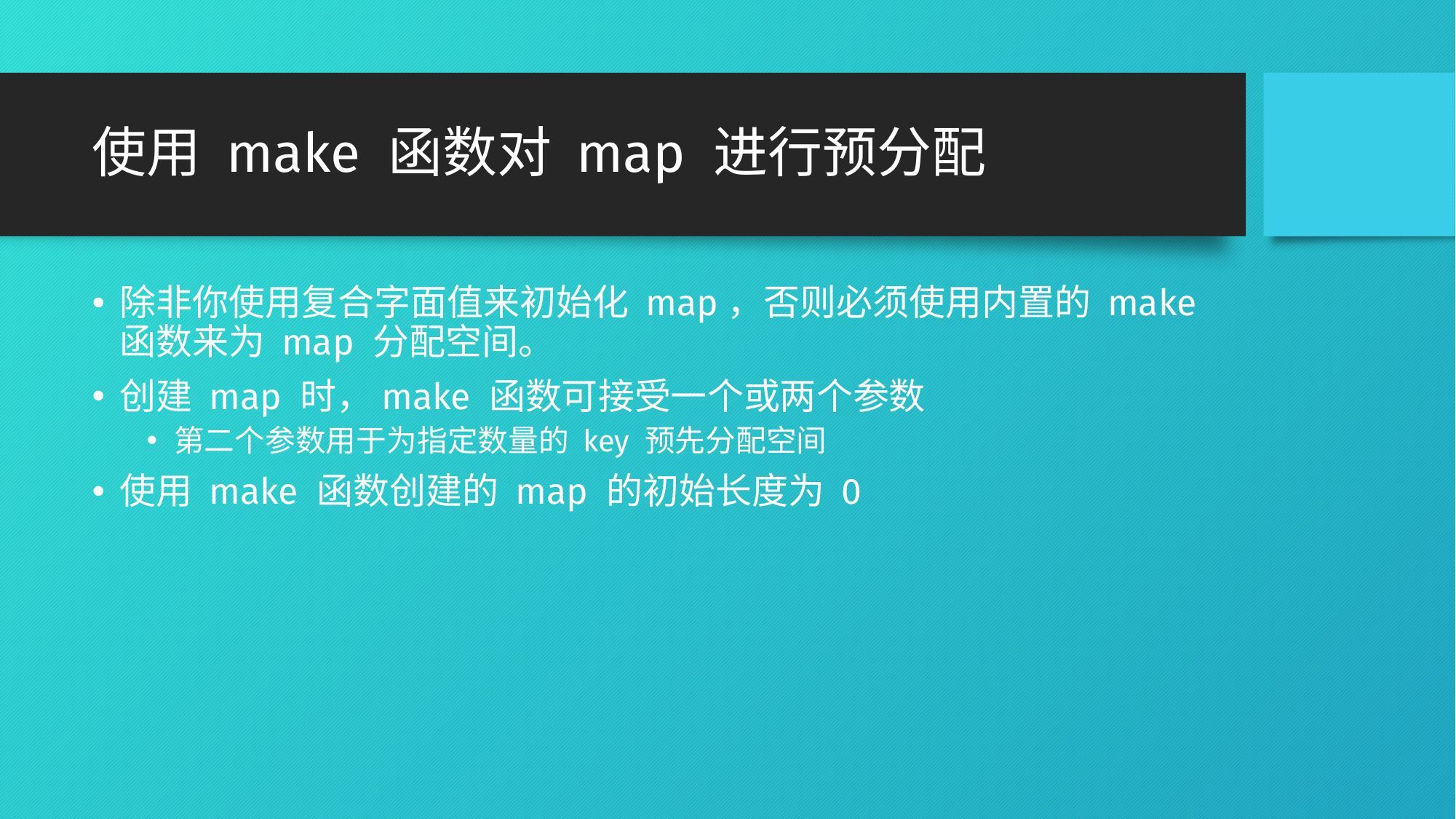

# 使用 make 函数对 map 进行预分配
除非你使用复合字面值来初始化 map，否则必须使用内置的 make 函数来为 map 分配空间。
创建 map 时，make 函数可接受一个或两个参数
第二个参数用于为指定数量的 key 预先分配空间
使用 make 函数创建的 map 的初始长度为 0